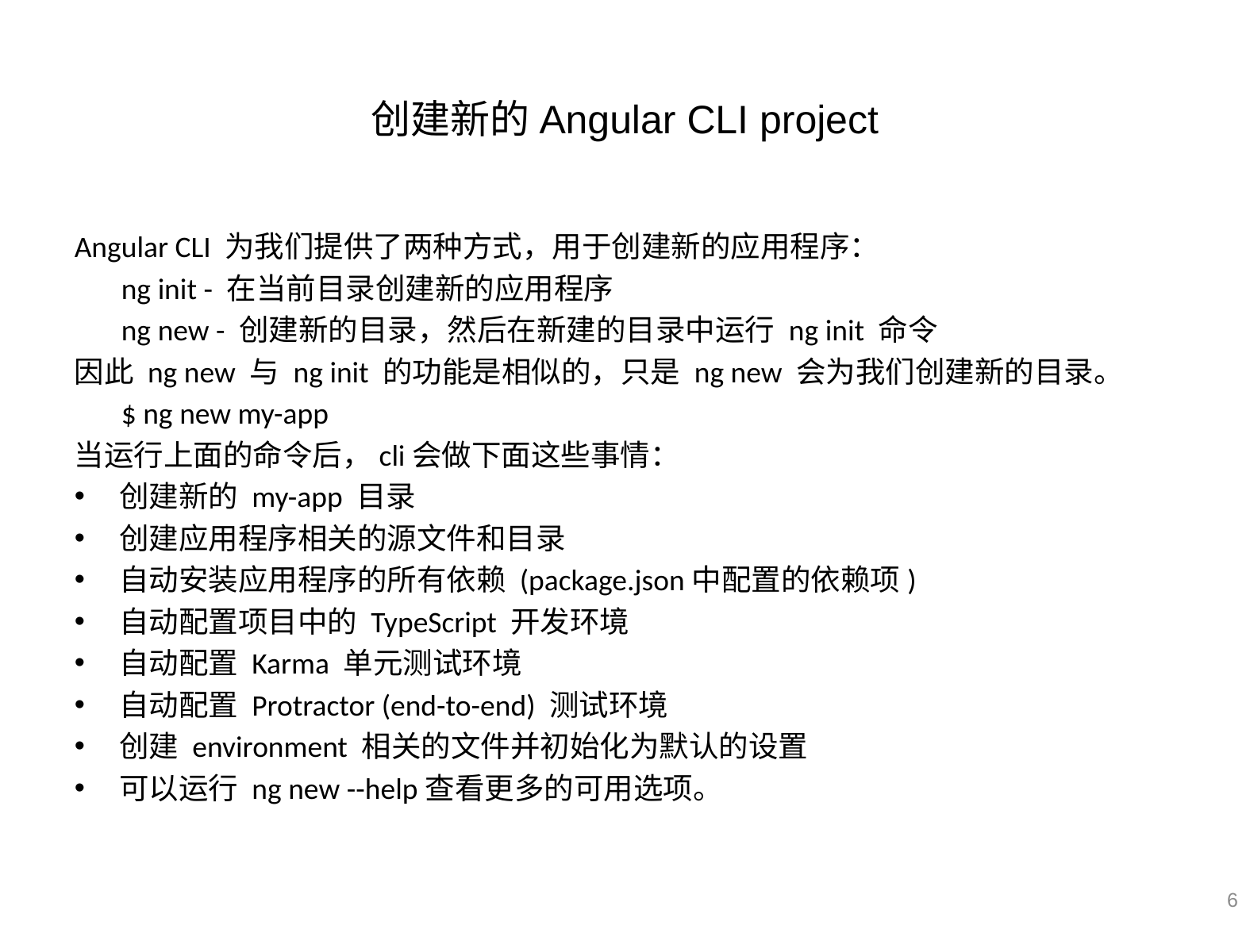

# 创建新的Angular CLI project
Angular CLI 为我们提供了两种方式，用于创建新的应用程序：
ng init - 在当前目录创建新的应用程序
ng new - 创建新的目录，然后在新建的目录中运行 ng init 命令
因此 ng new 与 ng init 的功能是相似的，只是 ng new 会为我们创建新的目录。
$ ng new my-app
当运行上面的命令后，cli会做下面这些事情：
创建新的 my-app 目录
创建应用程序相关的源文件和目录
自动安装应用程序的所有依赖 (package.json中配置的依赖项)
自动配置项目中的 TypeScript 开发环境
自动配置 Karma 单元测试环境
自动配置 Protractor (end-to-end) 测试环境
创建 environment 相关的文件并初始化为默认的设置
可以运行 ng new --help查看更多的可用选项。
6